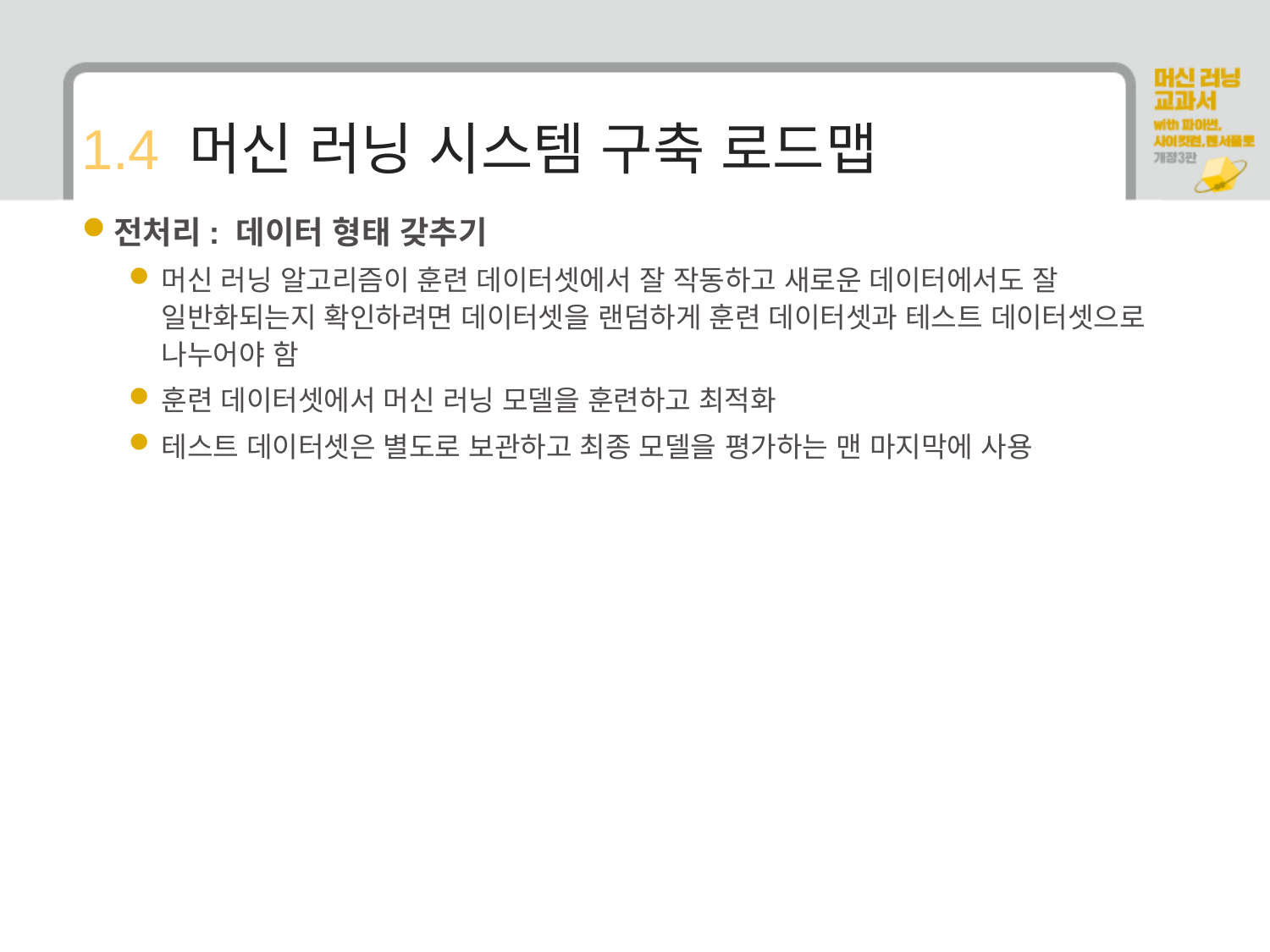

# 1.4 머신 러닝 시스템 구축 로드맵
전처리: 데이터 형태 갖추기
머신 러닝 알고리즘이 훈련 데이터셋에서 잘 작동하고 새로운 데이터에서도 잘 일반화되는지 확인하려면 데이터셋을 랜덤하게 훈련 데이터셋과 테스트 데이터셋으로 나누어야 함
훈련 데이터셋에서 머신 러닝 모델을 훈련하고 최적화
테스트 데이터셋은 별도로 보관하고 최종 모델을 평가하는 맨 마지막에 사용